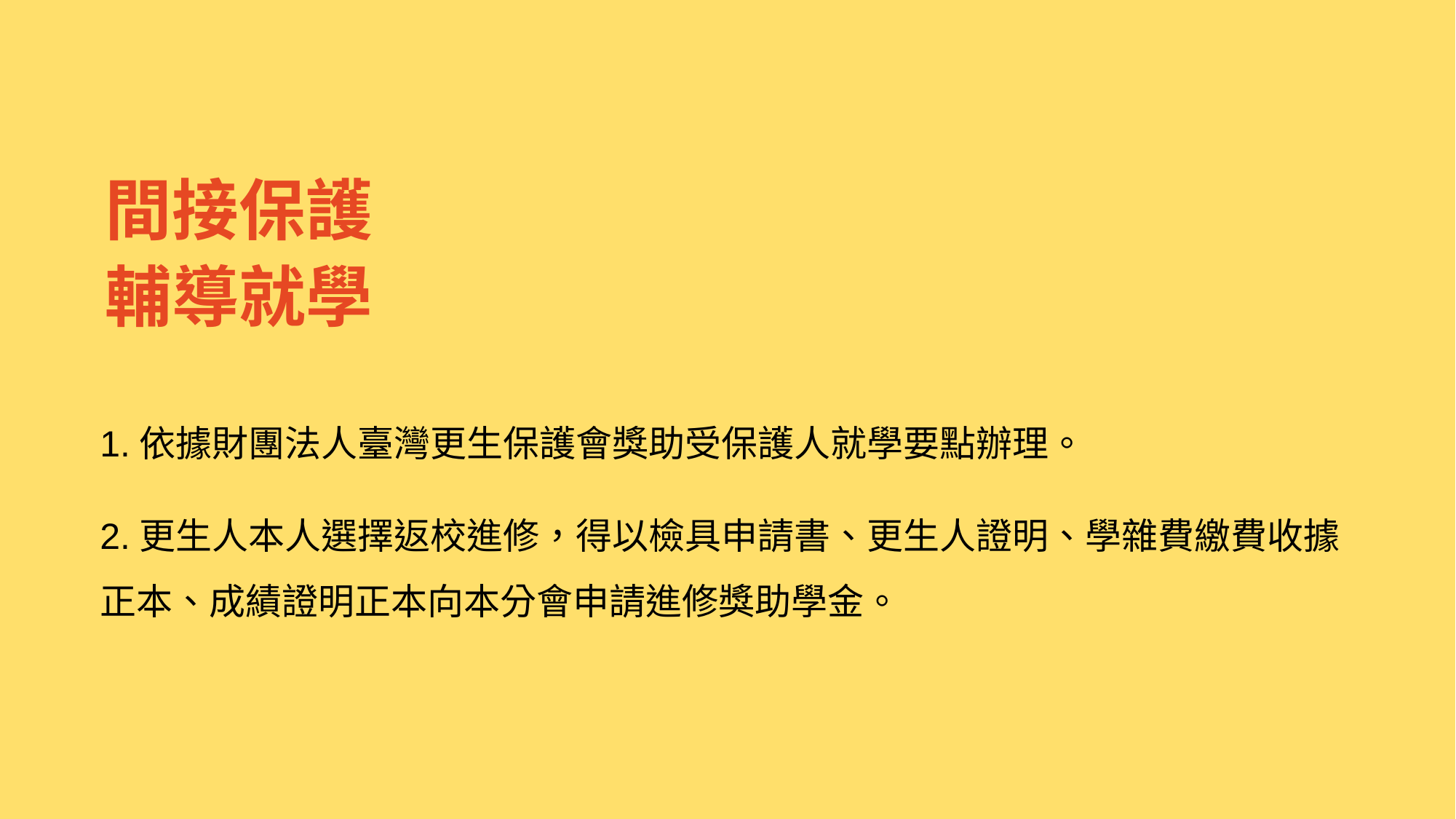

間接保護
輔導就學
1.依據財團法人臺灣更生保護會獎助受保護人就學要點辦理。
2.更生人本人選擇返校進修，得以檢具申請書、更生人證明、學雜費繳費收據正本、成績證明正本向本分會申請進修獎助學金。